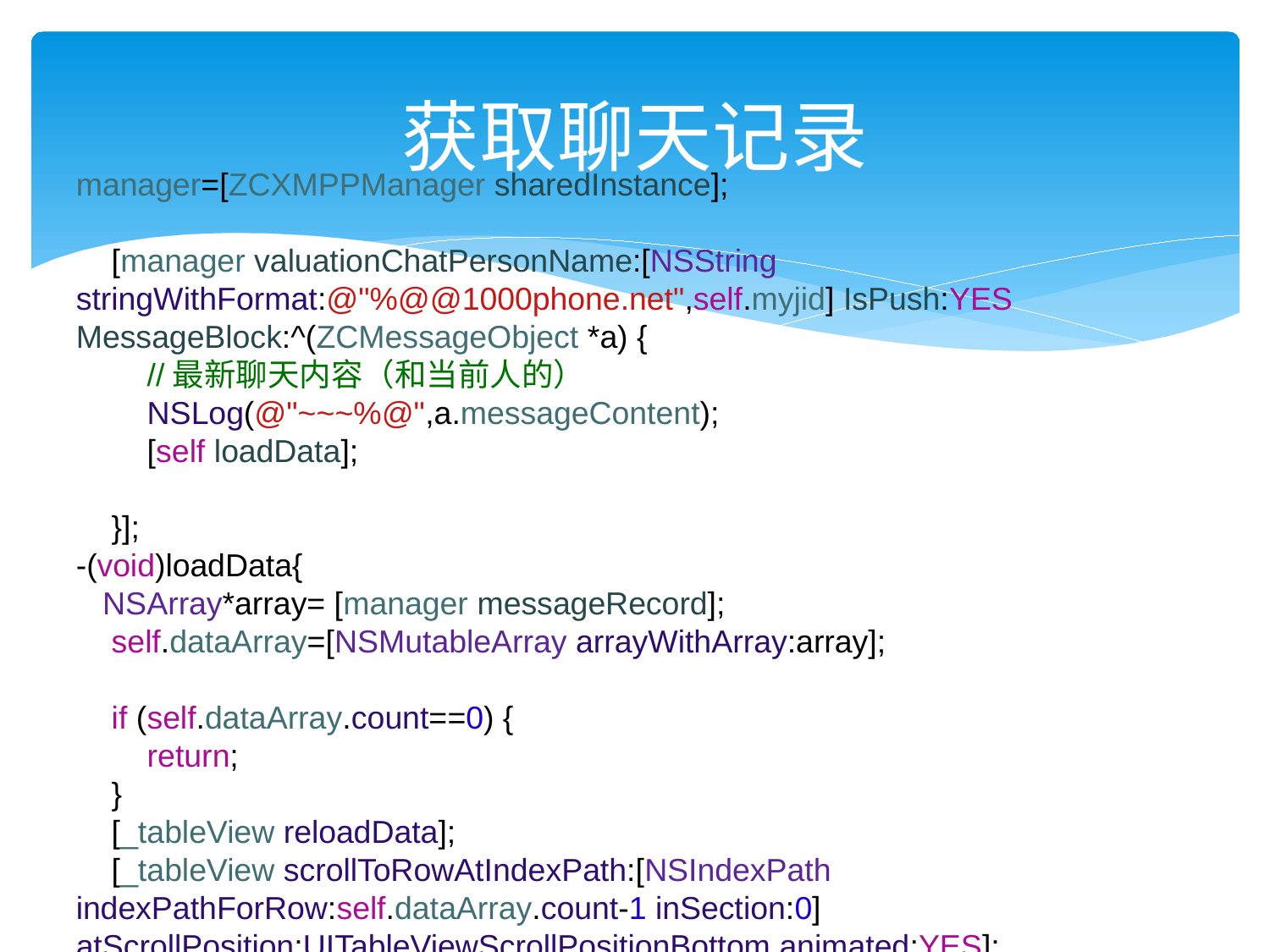

# 获取聊天记录

manager=[ZCXMPPManager sharedInstance];

    [manager valuationChatPersonName:[NSString stringWithFormat:@"%@@1000phone.net",self.myjid] IsPush:YES MessageBlock:^(ZCMessageObject *a) {
        //最新聊天内容（和当前人的）
        NSLog(@"~~~%@",a.messageContent);
        [self loadData];

    }];
-(void)loadData{
   NSArray*array= [manager messageRecord];
    self.dataArray=[NSMutableArray arrayWithArray:array];

    if (self.dataArray.count==0) {
        return;
    }
    [_tableView reloadData];
    [_tableView scrollToRowAtIndexPath:[NSIndexPath indexPathForRow:self.dataArray.count-1 inSection:0] atScrollPosition:UITableViewScrollPositionBottom animated:YES];

}